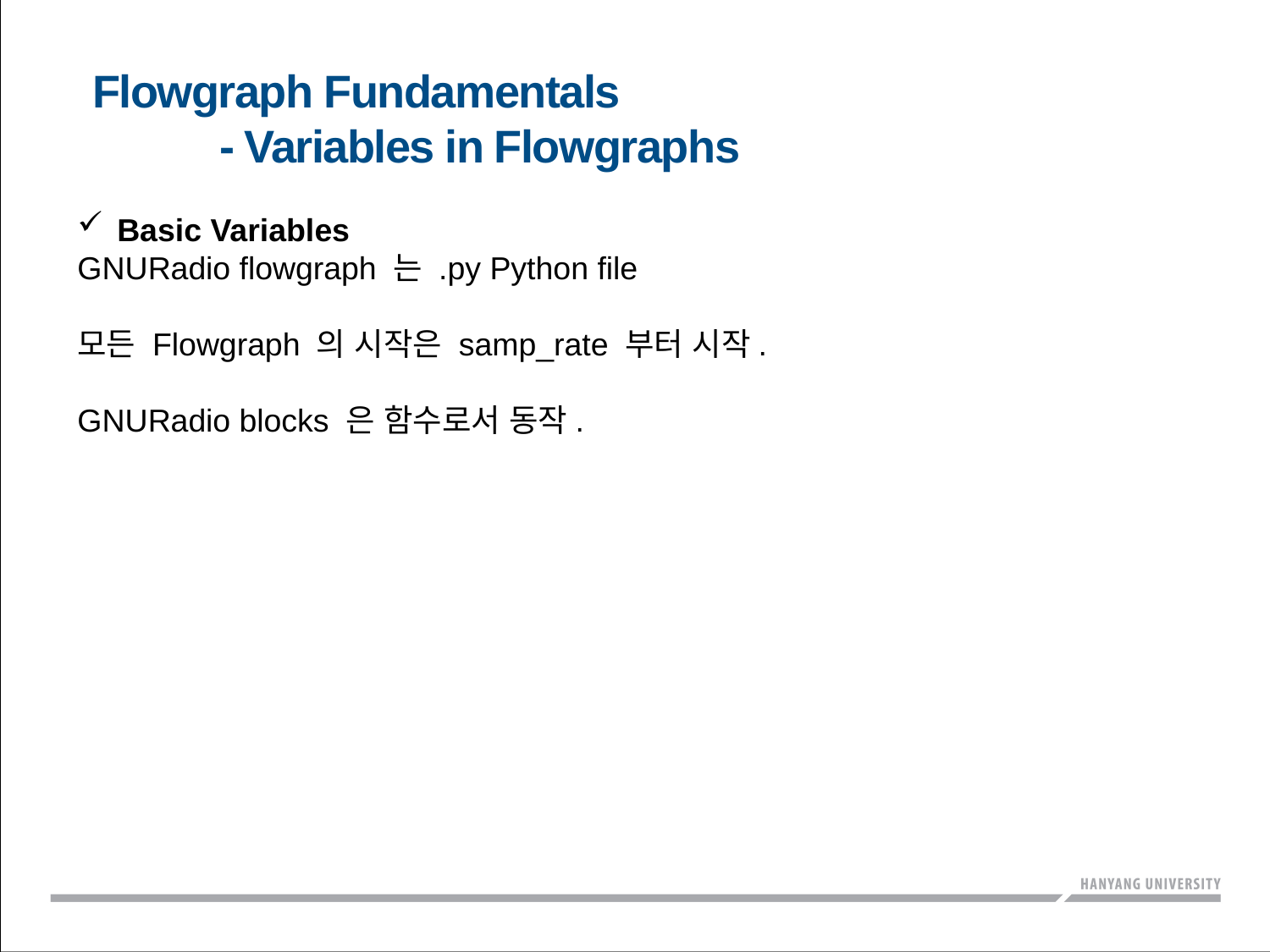

Flowgraph Fundamentals
	- Variables in Flowgraphs
Basic Variables
GNURadio flowgraph 는 .py Python file

모든 Flowgraph 의 시작은 samp_rate 부터 시작.

GNURadio blocks 은 함수로서 동작.